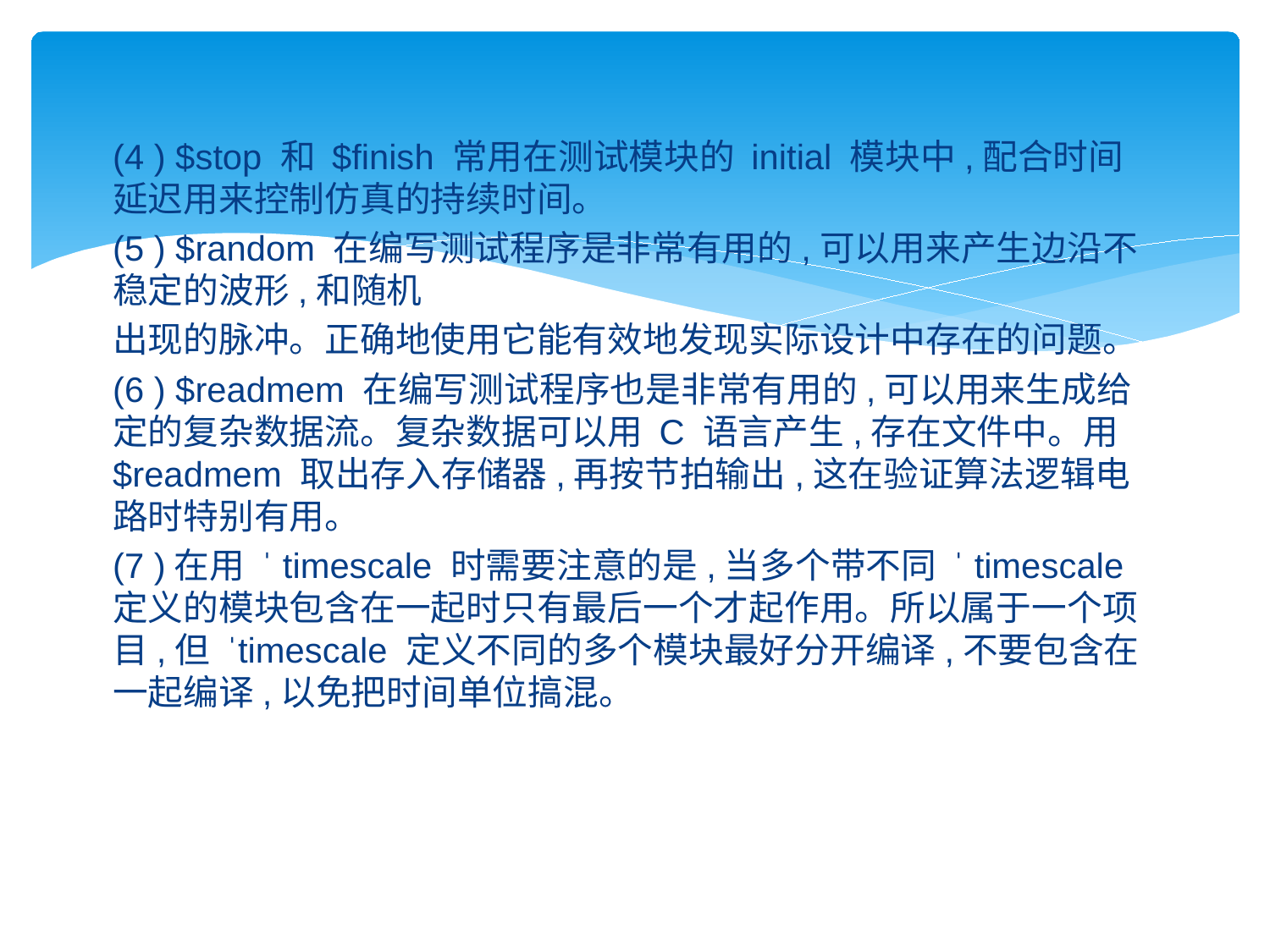

#
(4 ) $stop 和 $finish 常用在测试模块的 initial 模块中,配合时间延迟用来控制仿真的持续时间。
(5 ) $random 在编写测试程序是非常有用的,可以用来产生边沿不稳定的波形,和随机
出现的脉冲。正确地使用它能有效地发现实际设计中存在的问题。
(6 ) $readmem 在编写测试程序也是非常有用的,可以用来生成给定的复杂数据流。复杂数据可以用 C 语言产生,存在文件中。用 $readmem 取出存入存储器,再按节拍输出,这在验证算法逻辑电路时特别有用。
(7 )在用 ˈ timescale 时需要注意的是,当多个带不同 ˈ timescale 定义的模块包含在一起时只有最后一个才起作用。所以属于一个项目,但 ˈtimescale 定义不同的多个模块最好分开编译,不要包含在一起编译,以免把时间单位搞混。